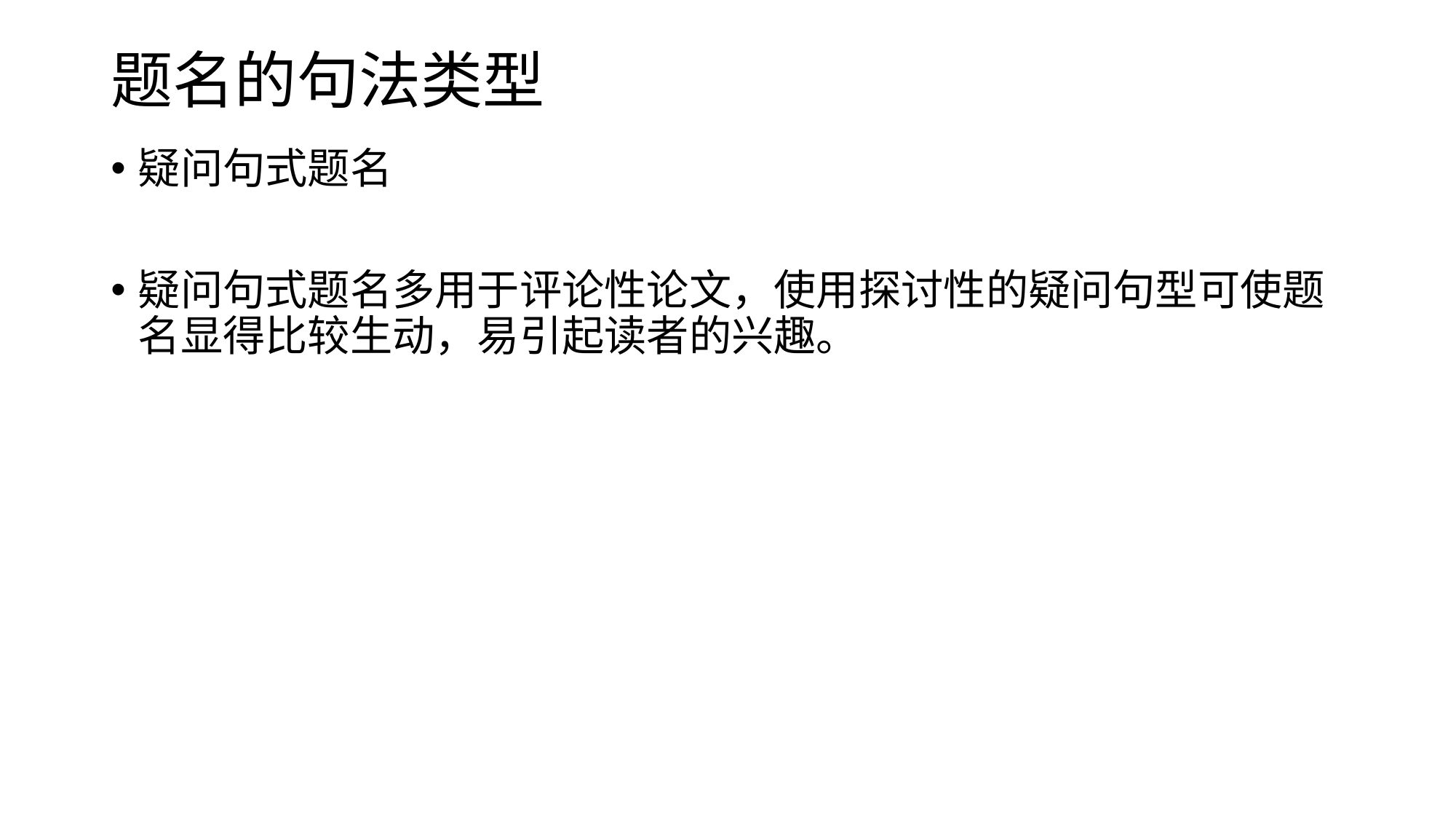

# 题名的句法类型
疑问句式题名

疑问句式题名多用于评论性论文，使用探讨性的疑问句型可使题名显得比较生动，易引起读者的兴趣。